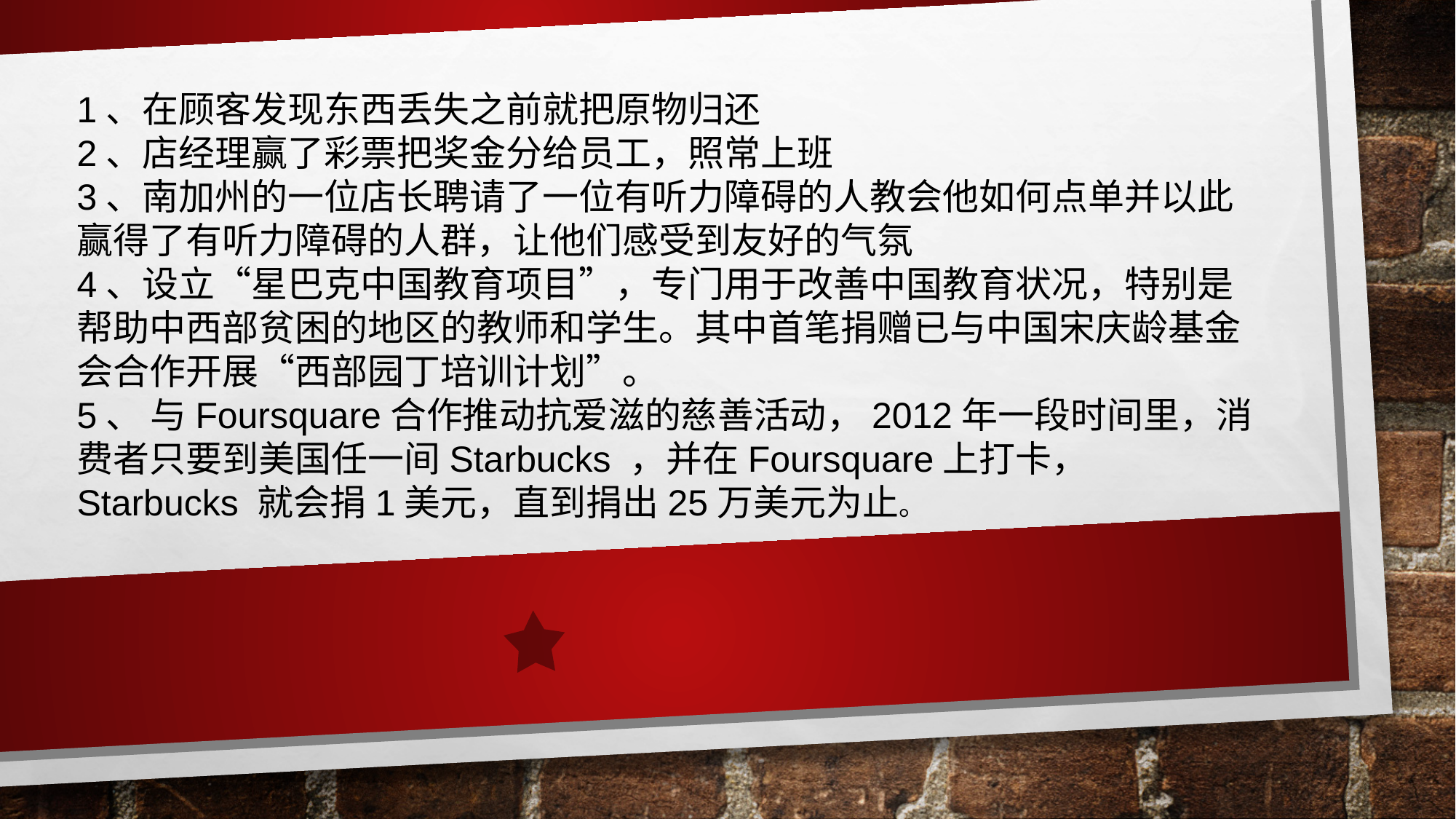

1、在顾客发现东西丢失之前就把原物归还
2、店经理赢了彩票把奖金分给员工，照常上班
3、南加州的一位店长聘请了一位有听力障碍的人教会他如何点单并以此赢得了有听力障碍的人群，让他们感受到友好的气氛
4、设立“星巴克中国教育项目”，专门用于改善中国教育状况，特别是帮助中西部贫困的地区的教师和学生。其中首笔捐赠已与中国宋庆龄基金会合作开展“西部园丁培训计划”。
5、 与Foursquare合作推动抗爱滋的慈善活动，2012年一段时间里，消费者只要到美国任一间Starbucks ，并在Foursquare上打卡， Starbucks 就会捐1美元，直到捐出25万美元为止。